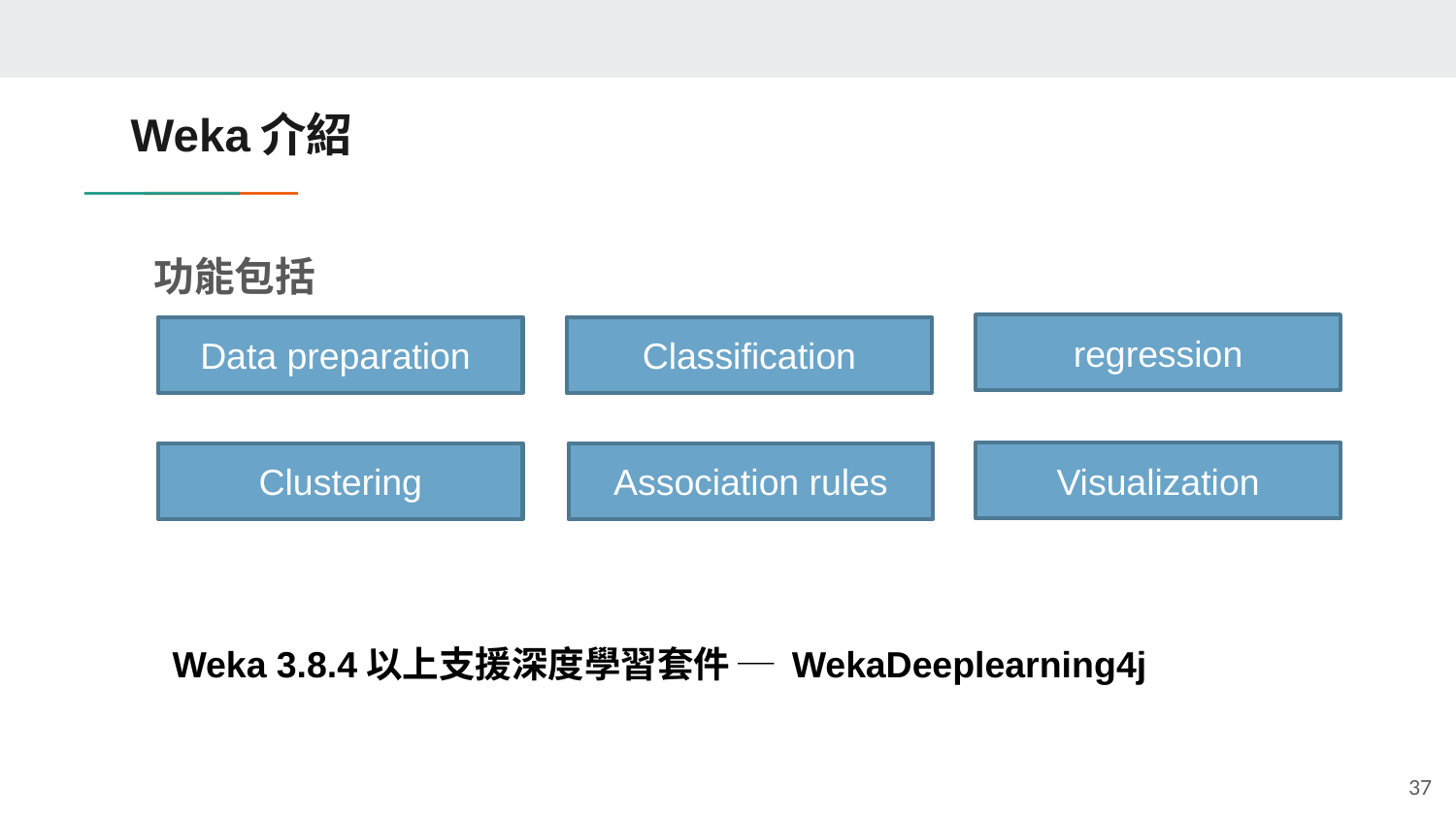

# Weka介紹
功能包括

regression
Classification
Data preparation
Visualization
Association rules
Clustering
Weka 3.8.4以上支援深度學習套件 ─ WekaDeeplearning4j

37